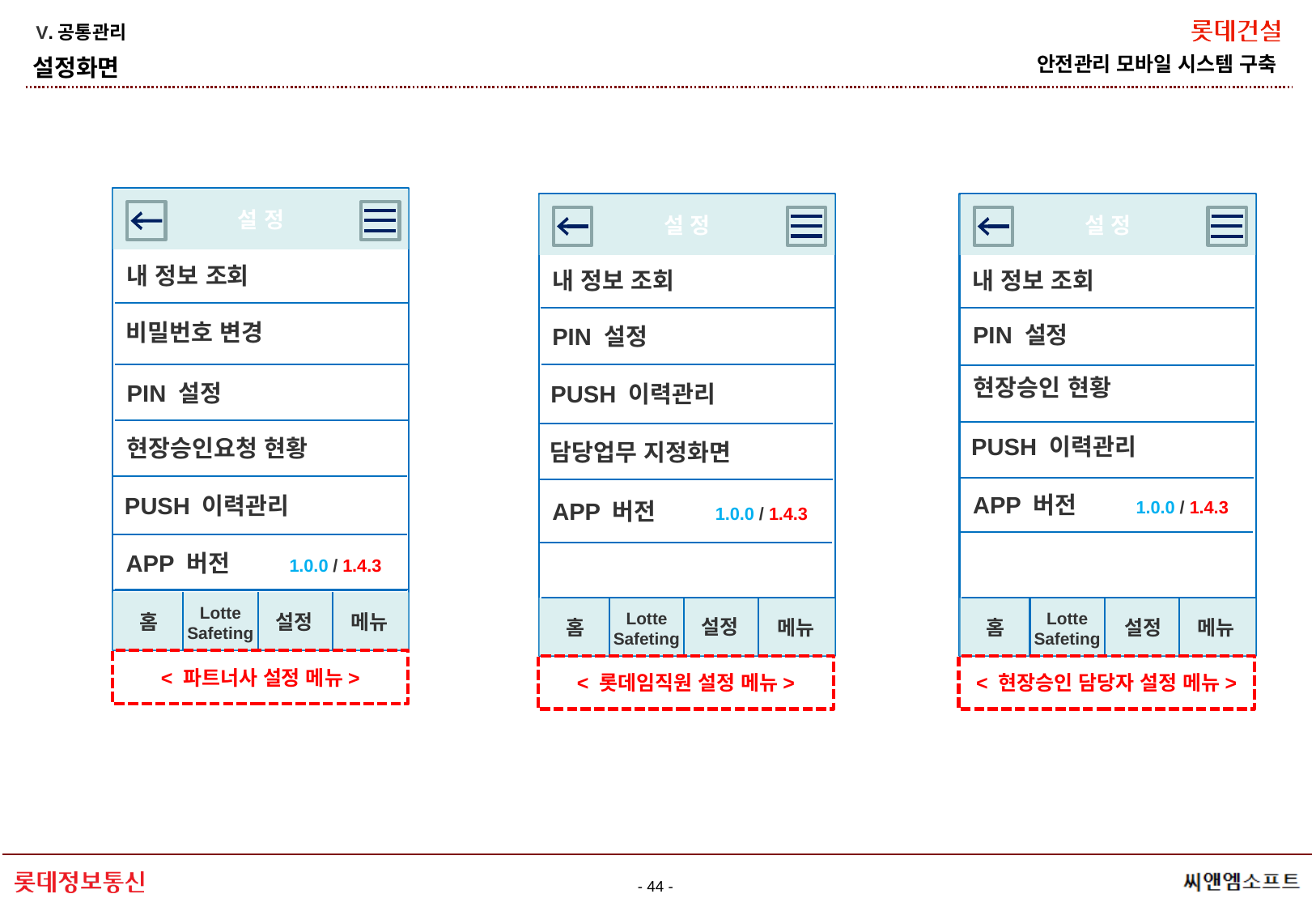

V.공통관리
설정화면

설 정

설 정
설 정

내 정보 조회
내 정보 조회
내 정보 조회
비밀번호 변경
PIN 설정
PIN 설정
현장승인 현황
PIN 설정
PUSH 이력관리
PUSH 이력관리
현장승인요청 현황
담당업무 지정화면
APP 버전        1.0.0 / 1.4.3
PUSH 이력관리
APP 버전        1.0.0 / 1.4.3
APP 버전        1.0.0 / 1.4.3

Lotte
Safeting

Lotte
Safeting
Lotte
Safeting
설정
홈
메뉴
설정
홈
메뉴
홈
메뉴
설정
< 파트너사 설정 메뉴>
< 롯데임직원 설정 메뉴>
< 현장승인 담당자 설정 메뉴>